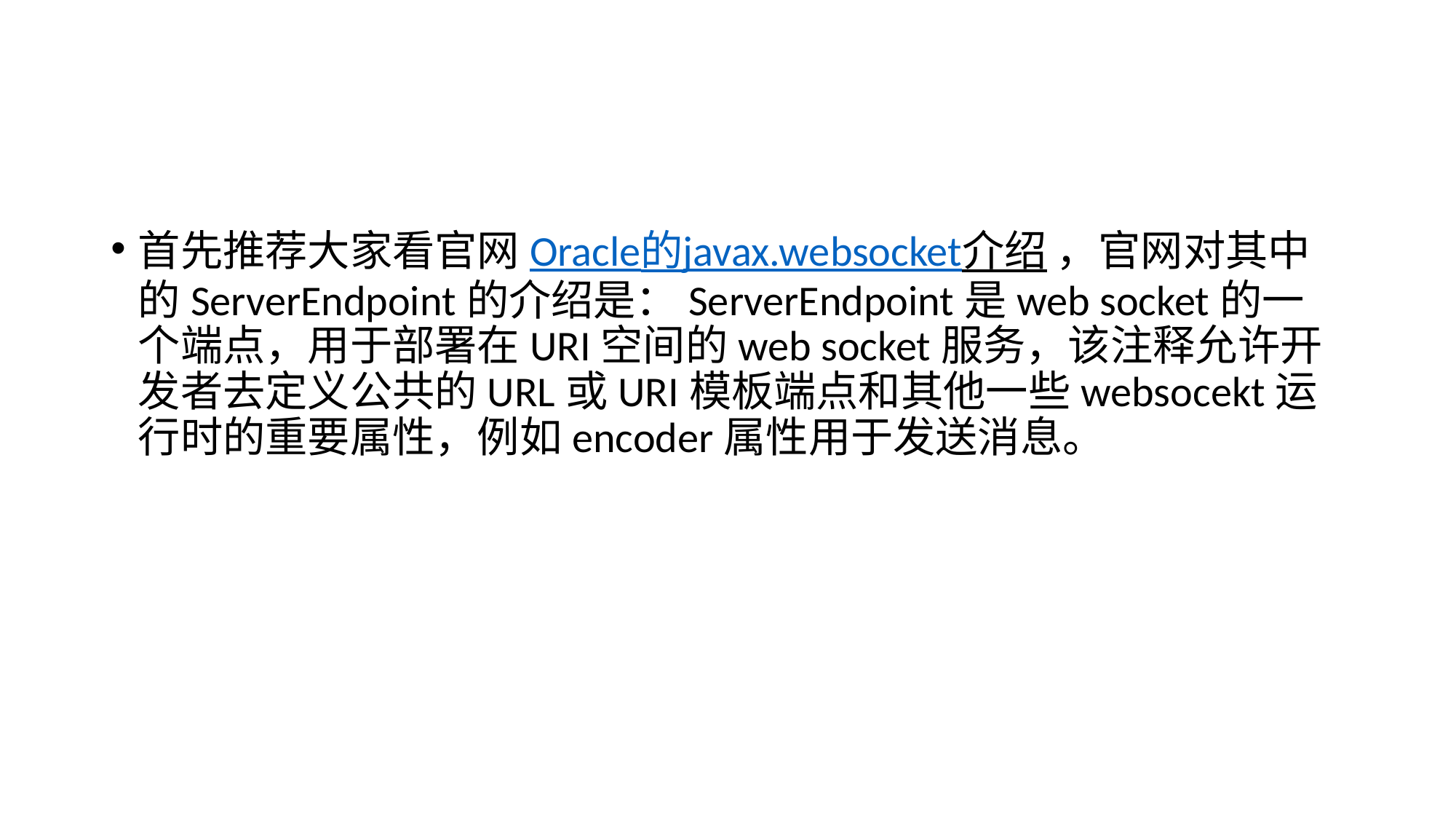

#
首先推荐大家看官网Oracle的javax.websocket介绍 ，官网对其中的ServerEndpoint的介绍是：ServerEndpoint是web socket的一个端点，用于部署在URI空间的web socket服务，该注释允许开发者去定义公共的URL或URI模板端点和其他一些websocekt运行时的重要属性，例如encoder属性用于发送消息。